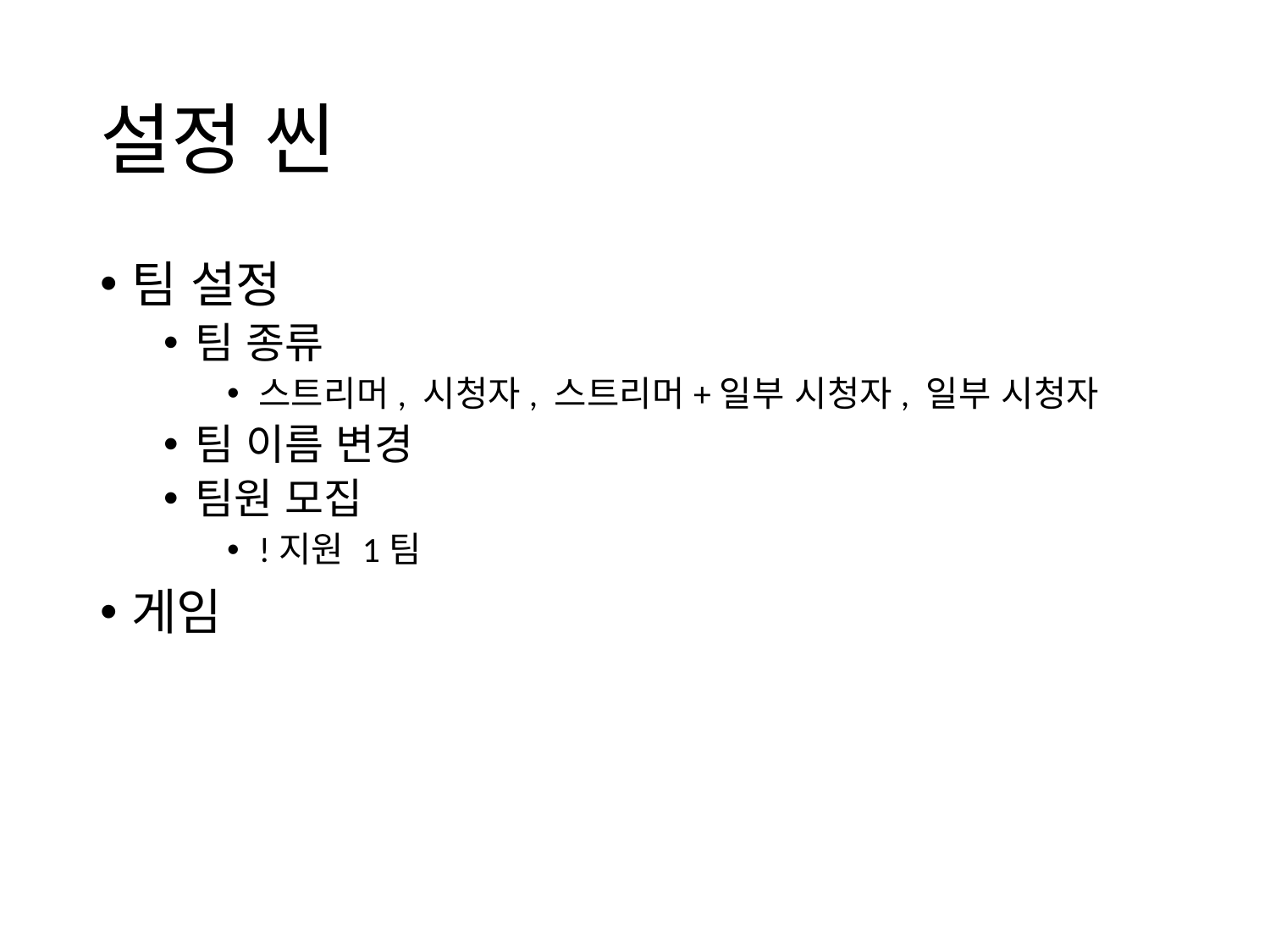

# 설정 씬
팀 설정
팀 종류
스트리머, 시청자, 스트리머+일부 시청자, 일부 시청자
팀 이름 변경
팀원 모집
!지원 1팀
게임